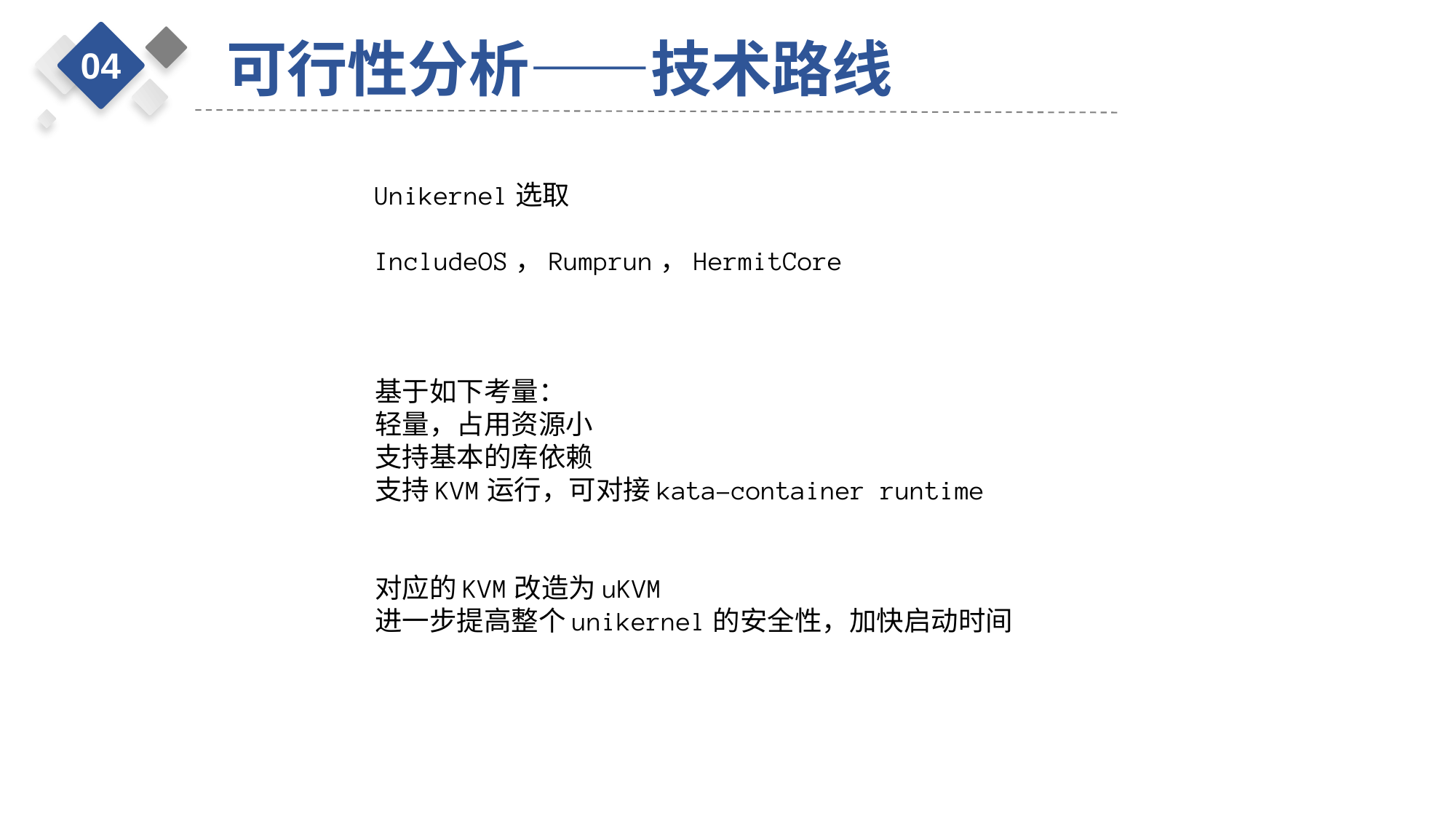

可行性分析——技术路线

04

Unikernel选取
IncludeOS，Rumprun，HermitCore

基于如下考量：
轻量，占用资源小
支持基本的库依赖
支持KVM运行，可对接kata-container runtime
对应的KVM改造为uKVM
进一步提高整个unikernel的安全性，加快启动时间